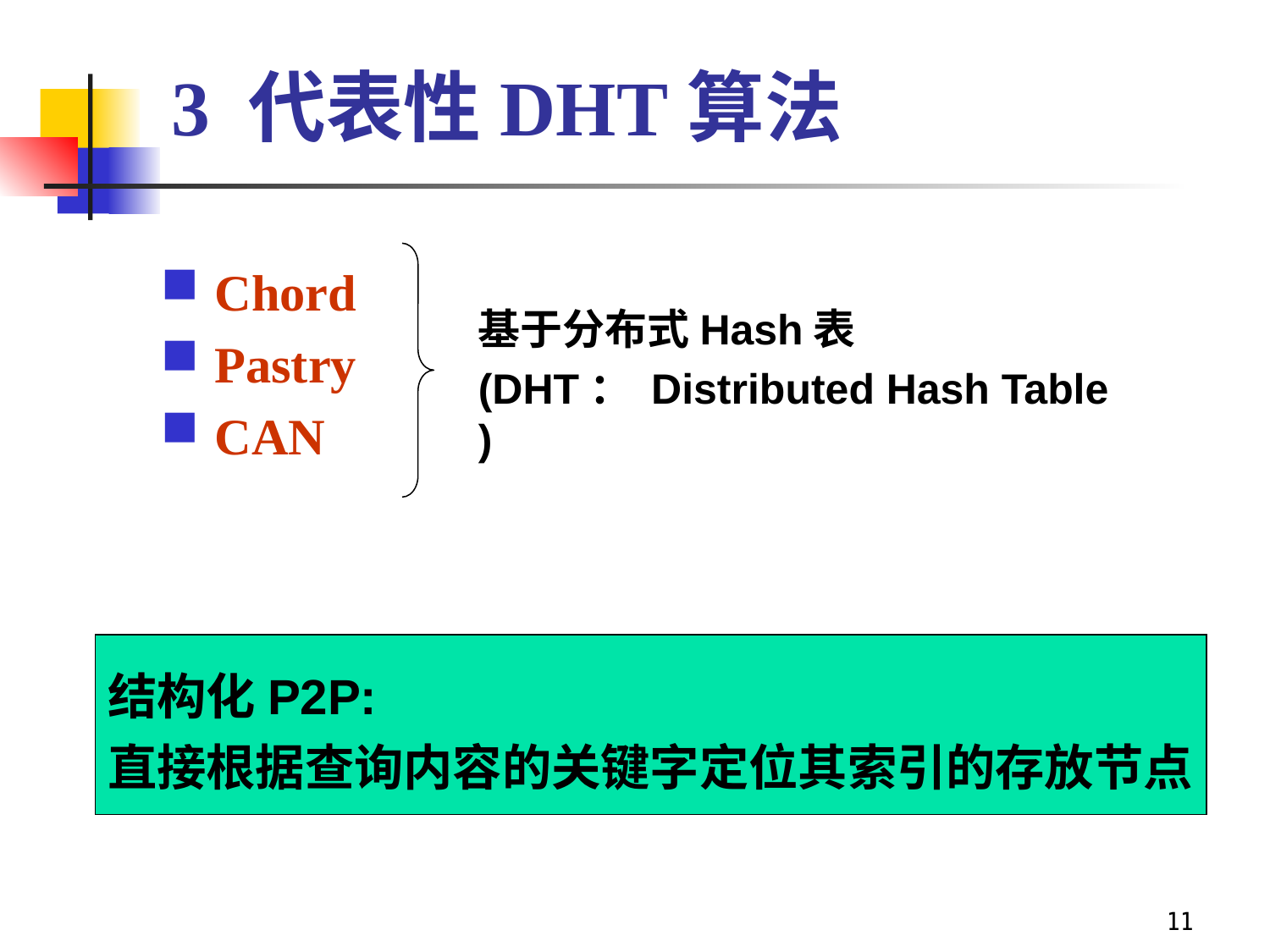

# 3 代表性DHT算法

Chord
Pastry
CAN
基于分布式Hash表
(DHT： Distributed Hash Table )
结构化P2P:
直接根据查询内容的关键字定位其索引的存放节点
11